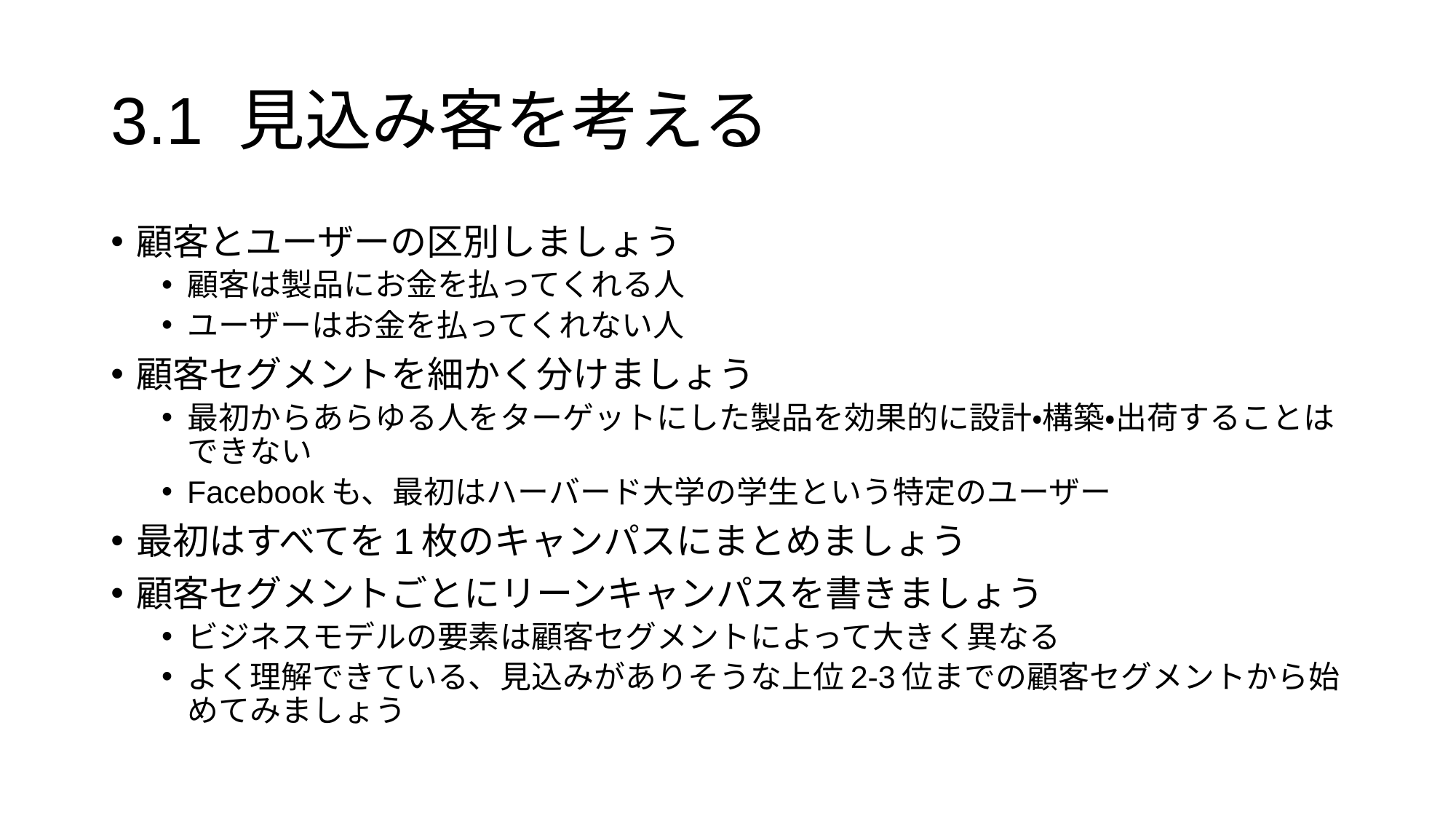

# 3.1 見込み客を考える
顧客とユーザーの区別しましょう
顧客は製品にお金を払ってくれる人
ユーザーはお金を払ってくれない人
顧客セグメントを細かく分けましょう
最初からあらゆる人をターゲットにした製品を効果的に設計・構築・出荷することはできない
Facebookも、最初はハーバード大学の学生という特定のユーザー
最初はすべてを1枚のキャンパスにまとめましょう
顧客セグメントごとにリーンキャンパスを書きましょう
ビジネスモデルの要素は顧客セグメントによって大きく異なる
よく理解できている、見込みがありそうな上位2-3位までの顧客セグメントから始めてみましょう